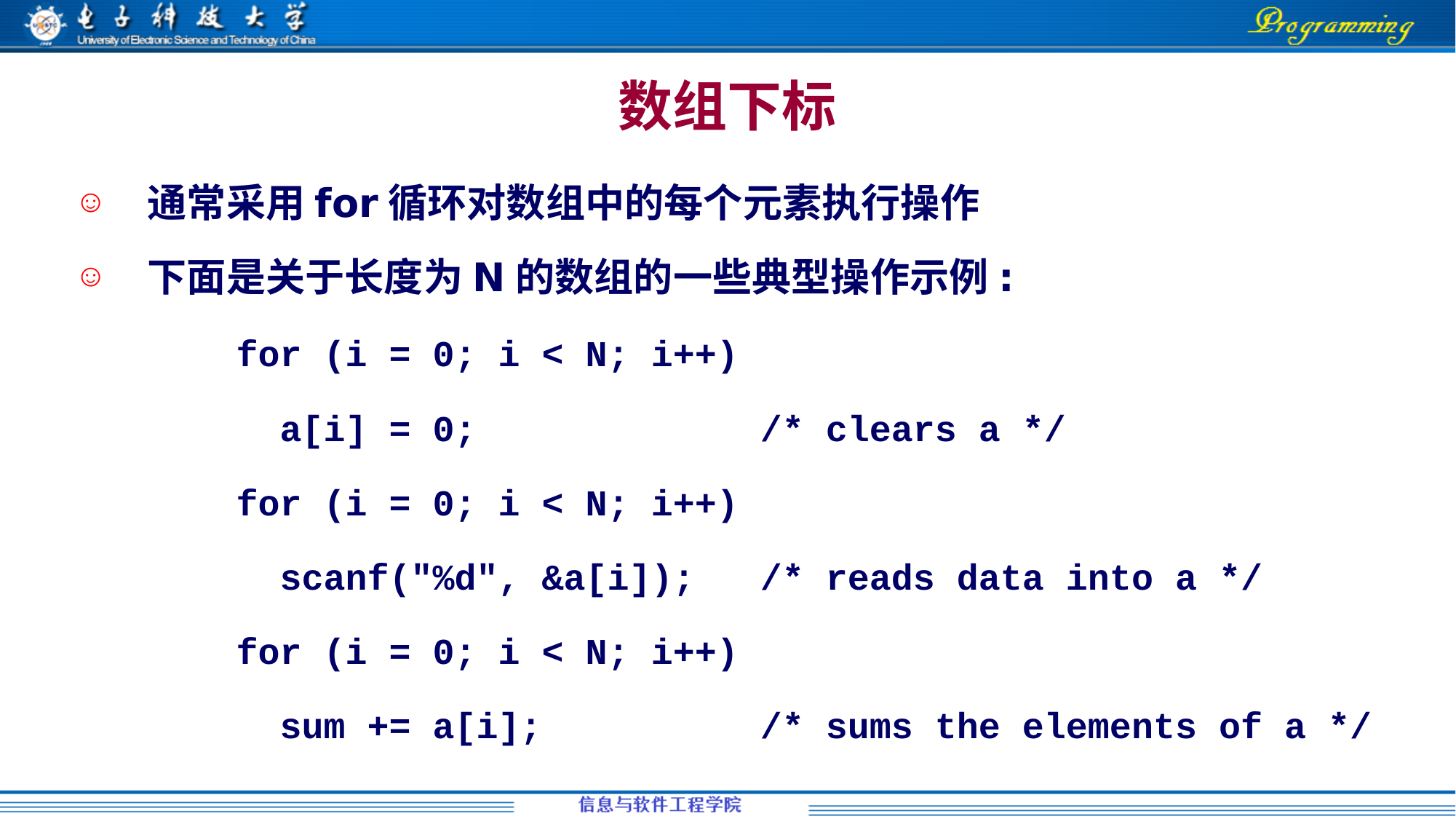

数组下标
通常采用for循环对数组中的每个元素执行操作
下面是关于长度为N的数组的一些典型操作示例:
	for (i = 0; i < N; i++)
	  a[i] = 0;             /* clears a */
	for (i = 0; i < N; i++)
	  scanf("%d", &a[i]);   /* reads data into a */
	for (i = 0; i < N; i++)
	  sum += a[i];          /* sums the elements of a */